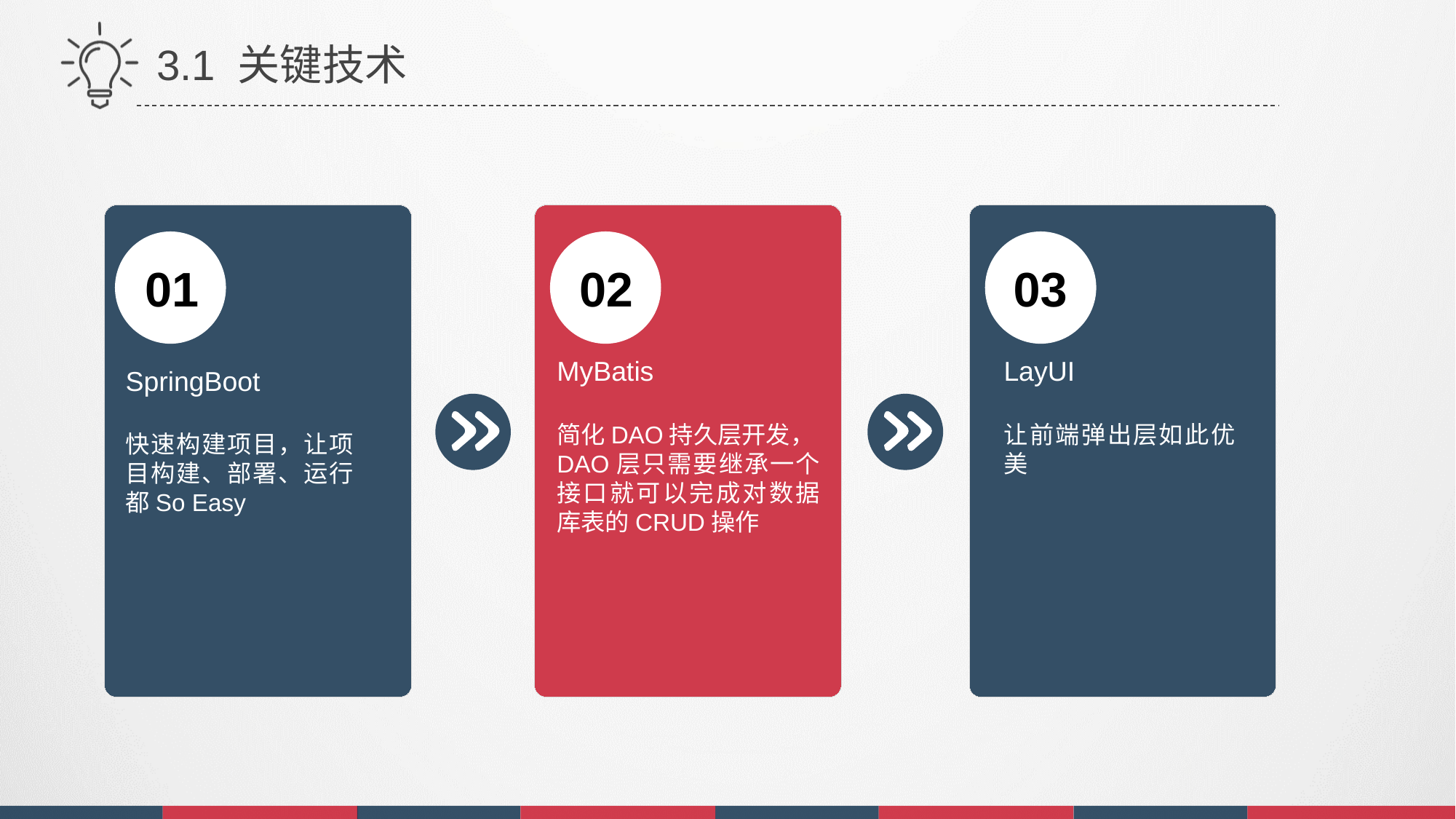

3.1 关键技术

01

02

03
MyBatis

简化DAO持久层开发，DAO层只需要继承一个接口就可以完成对数据库表的CRUD操作

LayUI

让前端弹出层如此优美
SpringBoot

快速构建项目，让项目构建、部署、运行都So Easy